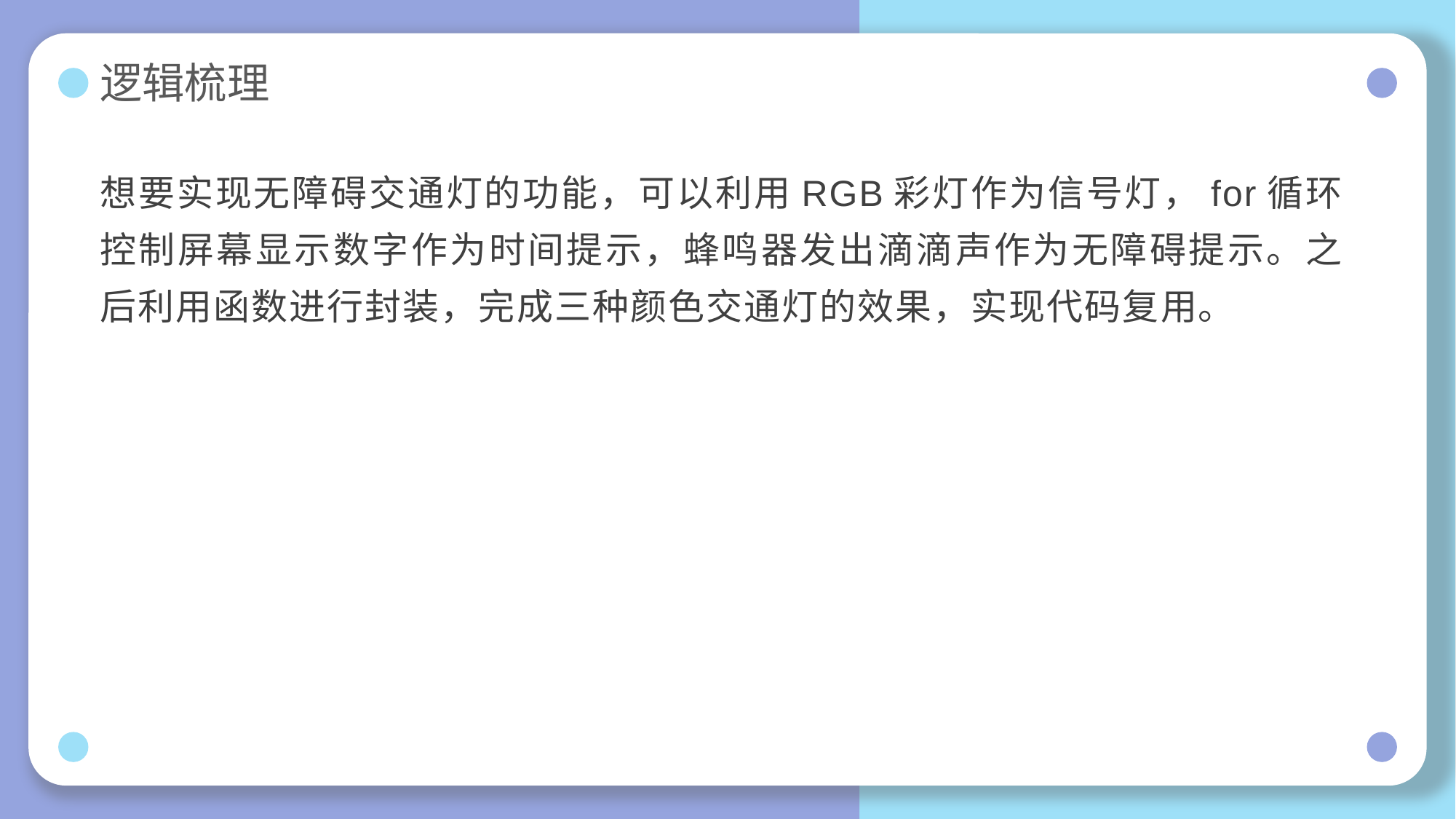

# 逻辑梳理
想要实现无障碍交通灯的功能，可以利用RGB彩灯作为信号灯，for循环控制屏幕显示数字作为时间提示，蜂鸣器发出滴滴声作为无障碍提示。之后利用函数进行封装，完成三种颜色交通灯的效果，实现代码复用。